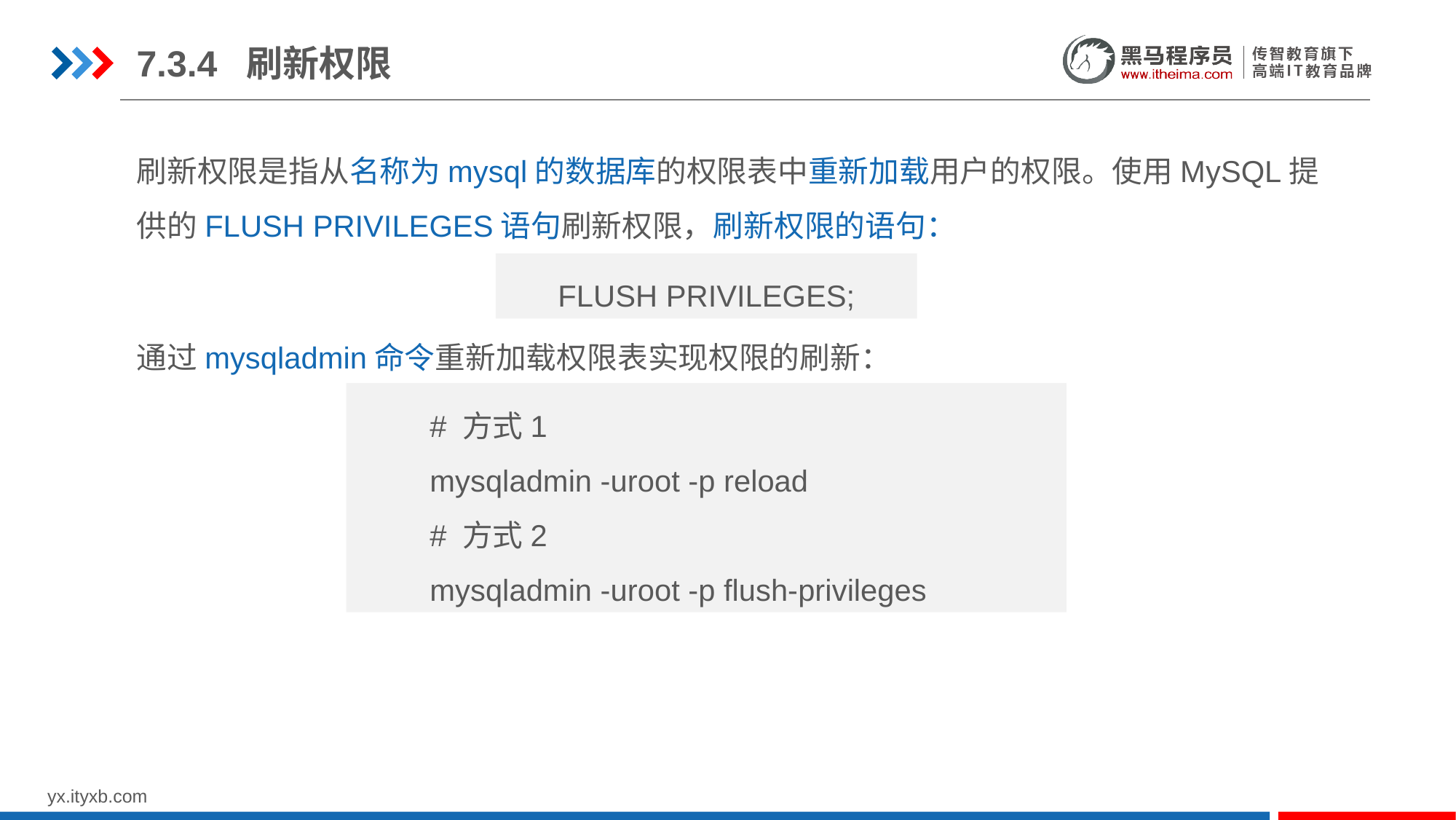

7.3.4  刷新权限
刷新权限是指从名称为mysql的数据库的权限表中重新加载用户的权限。使用MySQL提供的FLUSH PRIVILEGES语句刷新权限，刷新权限的语句：
FLUSH PRIVILEGES;
通过mysqladmin命令重新加载权限表实现权限的刷新：
# 方式1
mysqladmin -uroot -p reload
# 方式2
mysqladmin -uroot -p flush-privileges